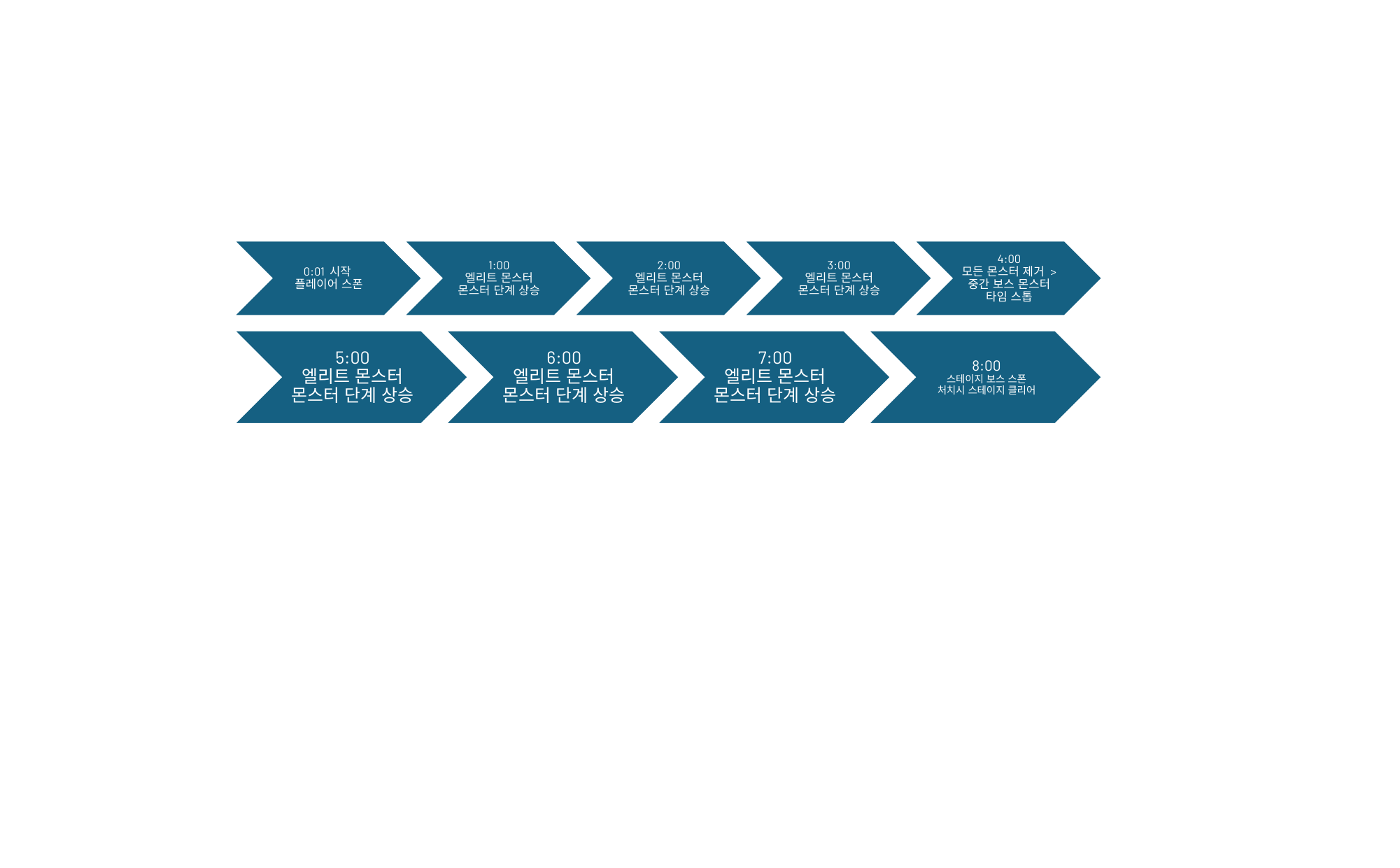

0:01 시작
플레이어 스폰
1:00
엘리트 몬스터
몬스터 단계 상승
2:00
엘리트 몬스터
몬스터 단계 상승
3:00
엘리트 몬스터
몬스터 단계 상승
4:00
모든 몬스터 제거 >
중간 보스 몬스터
타임 스톱
5:00
엘리트 몬스터
몬스터 단계 상승
6:00
엘리트 몬스터
몬스터 단계 상승
7:00
엘리트 몬스터
몬스터 단계 상승
8:00
스테이지 보스 스폰
처치시 스테이지 클리어